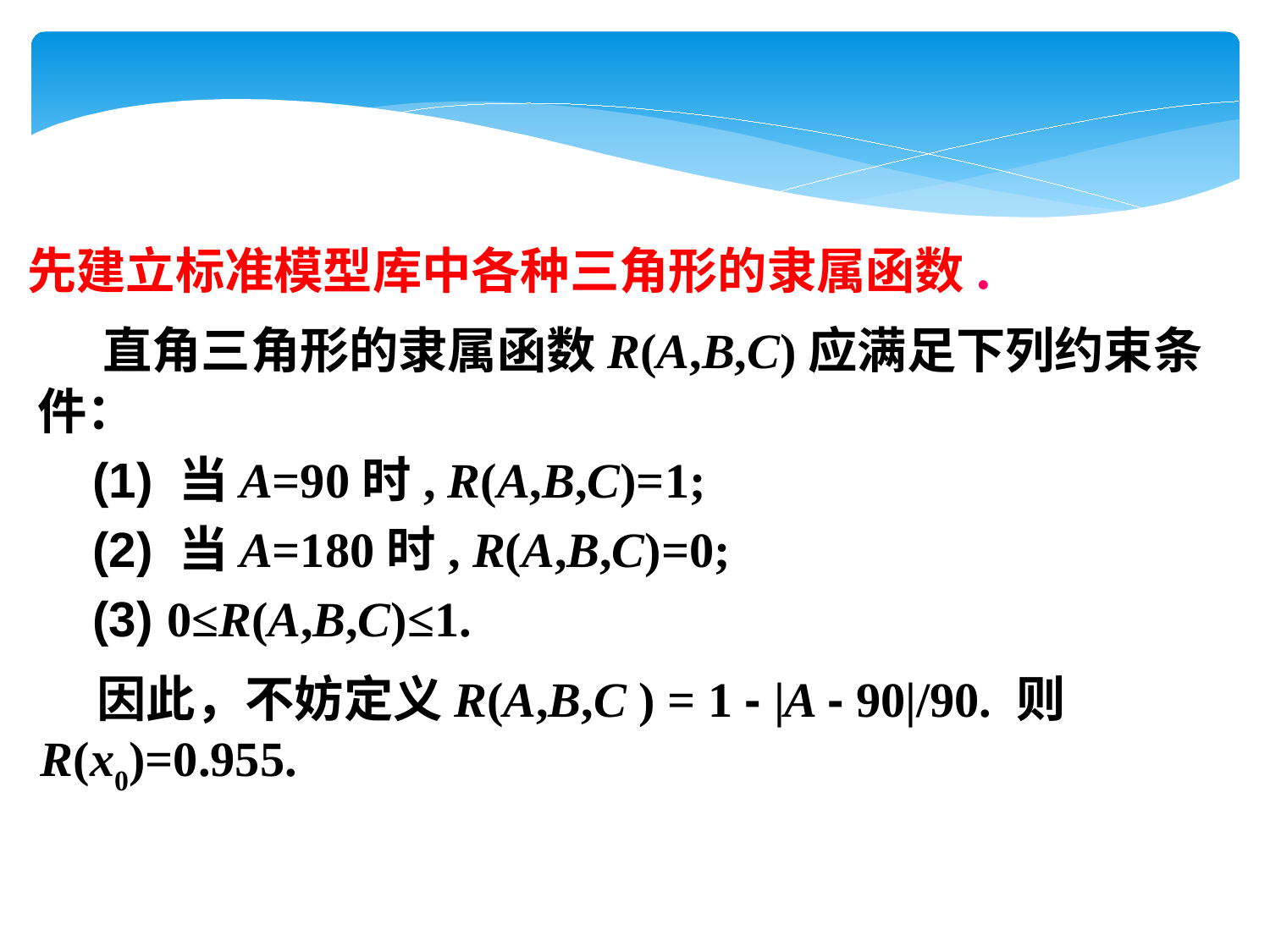

先建立标准模型库中各种三角形的隶属函数.
    直角三角形的隶属函数R(A,B,C)应满足下列约束条件：
    (1) 当A=90时, R(A,B,C)=1;
    (2) 当A=180时, R(A,B,C)=0;
    (3) 0≤R(A,B,C)≤1.
    因此，不妨定义R(A,B,C ) = 1 - |A - 90|/90. 则R(x0)=0.955.